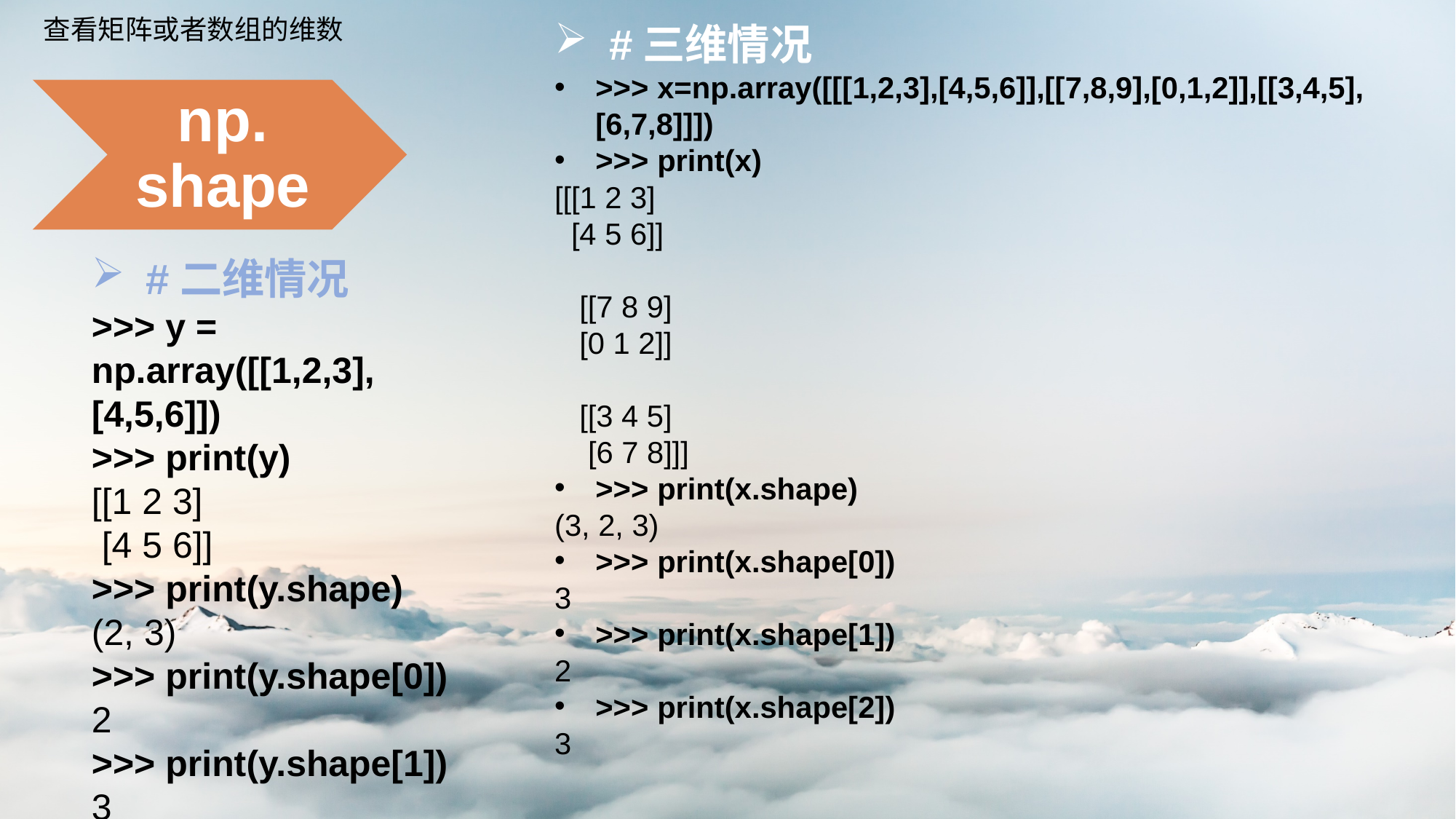

查看矩阵或者数组的维数
#三维情况
>>> x=np.array([[[1,2,3],[4,5,6]],[[7,8,9],[0,1,2]],[[3,4,5],[6,7,8]]])
>>> print(x)
[[[1 2 3]
  [4 5 6]]

   [[7 8 9]
   [0 1 2]]

   [[3 4 5]
    [6 7 8]]]
>>> print(x.shape)
(3, 2, 3)
>>> print(x.shape[0])
3
>>> print(x.shape[1])
2
>>> print(x.shape[2])
3

np. shape
#二维情况
>>> y = np.array([[1,2,3],[4,5,6]])
>>> print(y)
[[1 2 3]
 [4 5 6]]
>>> print(y.shape)
(2, 3)
>>> print(y.shape[0])
2
>>> print(y.shape[1])
3